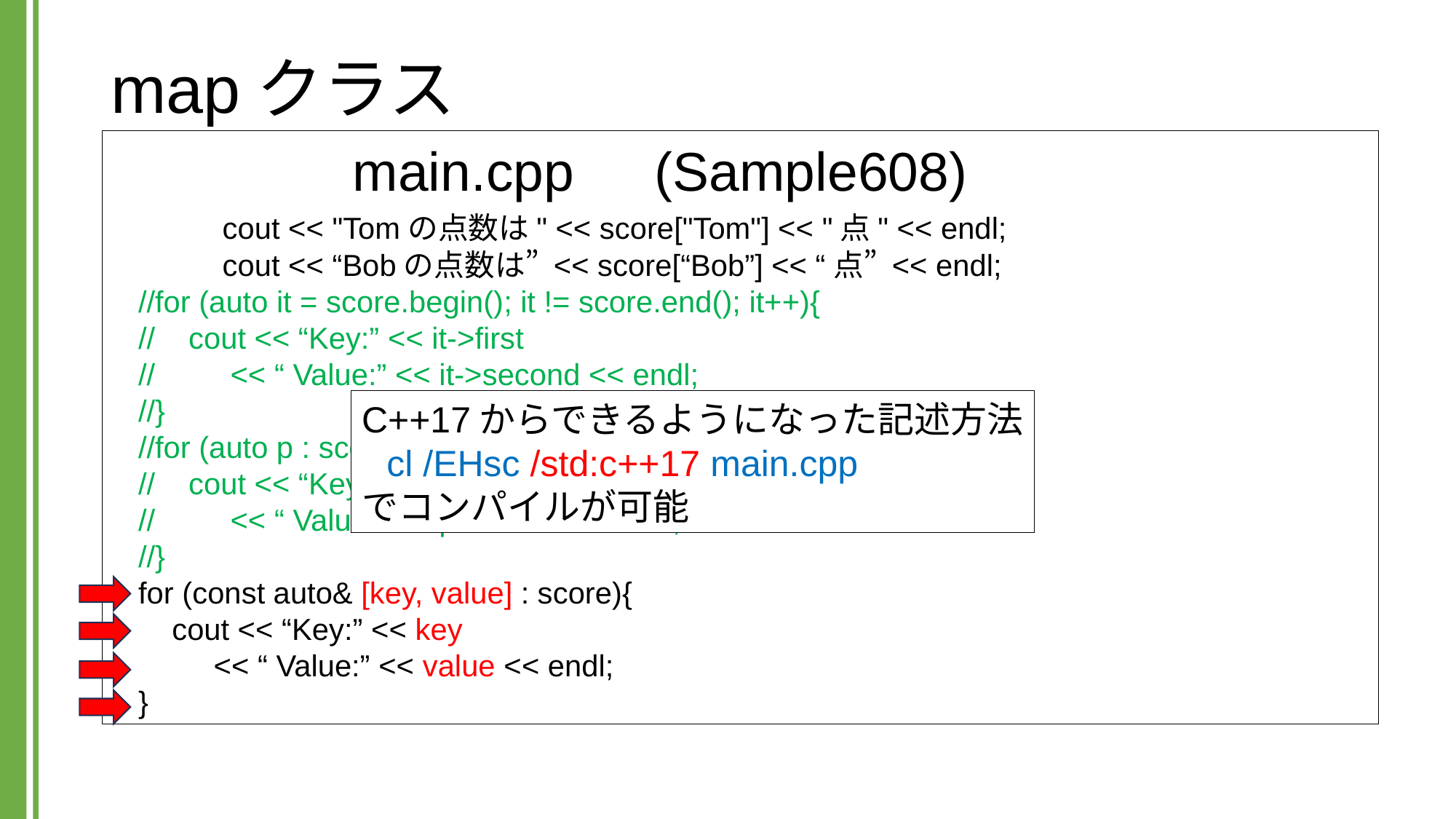

# mapクラス
	cout << "Tomの点数は" << score["Tom"] << "点" << endl;
	cout << “Bobの点数は” << score[“Bob”] << “点” << endl;
   //for (auto it = score.begin(); it != score.end(); it++){
   //    cout << “Key:” << it->first
   //         << “ Value:” << it->second << endl;
   //}
   //for (auto p : score){
   //    cout << “Key:” << p.first
   //         << “ Value:” << p.second << endl;
   //}
   for (const auto& [key, value] : score){
       cout << “Key:” << key
            << “ Value:” << value << endl;
   }
                main.cpp　(Sample608)

C++17からできるようになった記述方法
  cl /EHsc /std:c++17 main.cpp
でコンパイルが可能